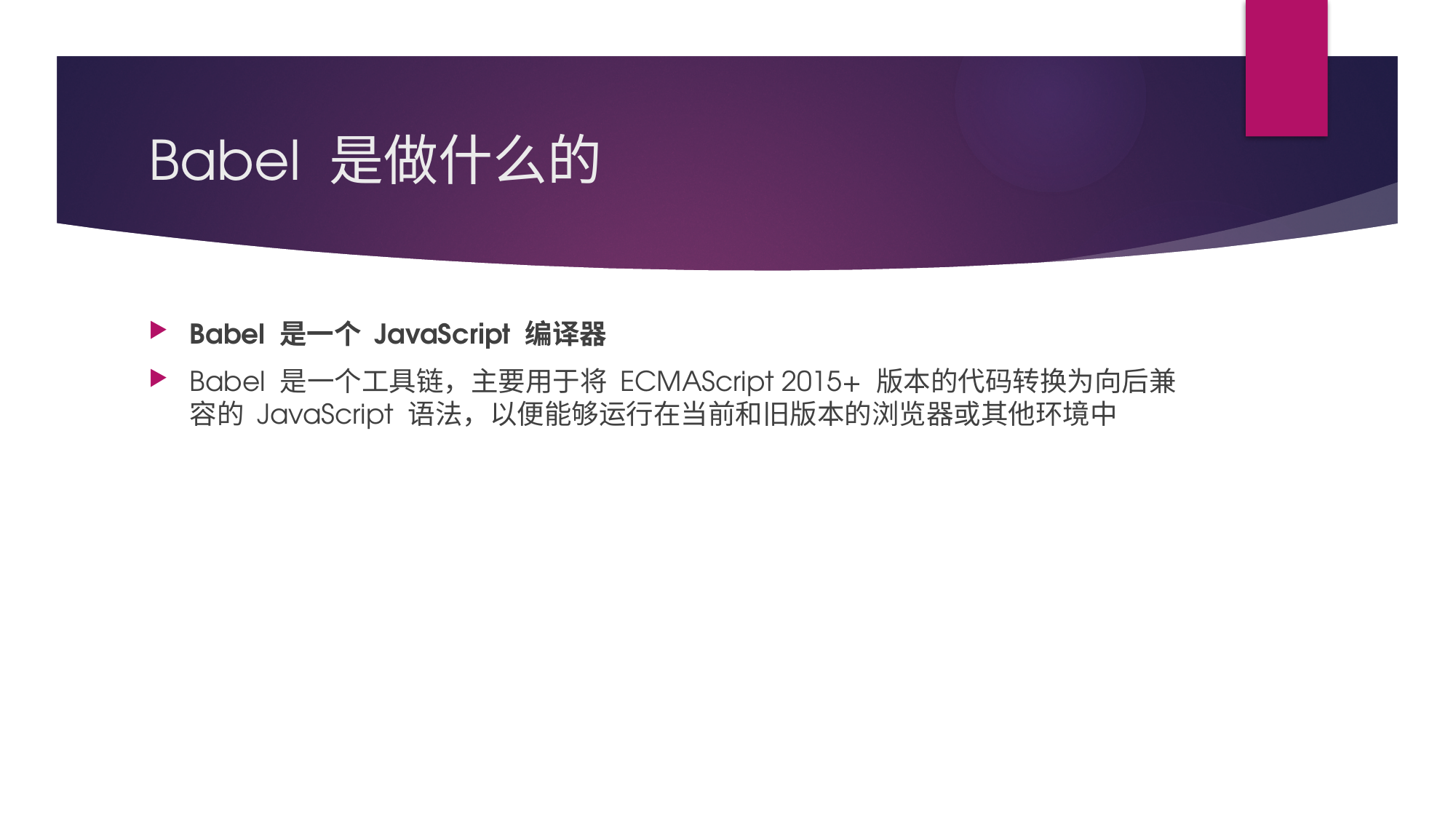

# Babel 是做什么的
Babel 是一个 JavaScript 编译器
Babel 是一个工具链，主要用于将 ECMAScript 2015+ 版本的代码转换为向后兼容的 JavaScript 语法，以便能够运行在当前和旧版本的浏览器或其他环境中